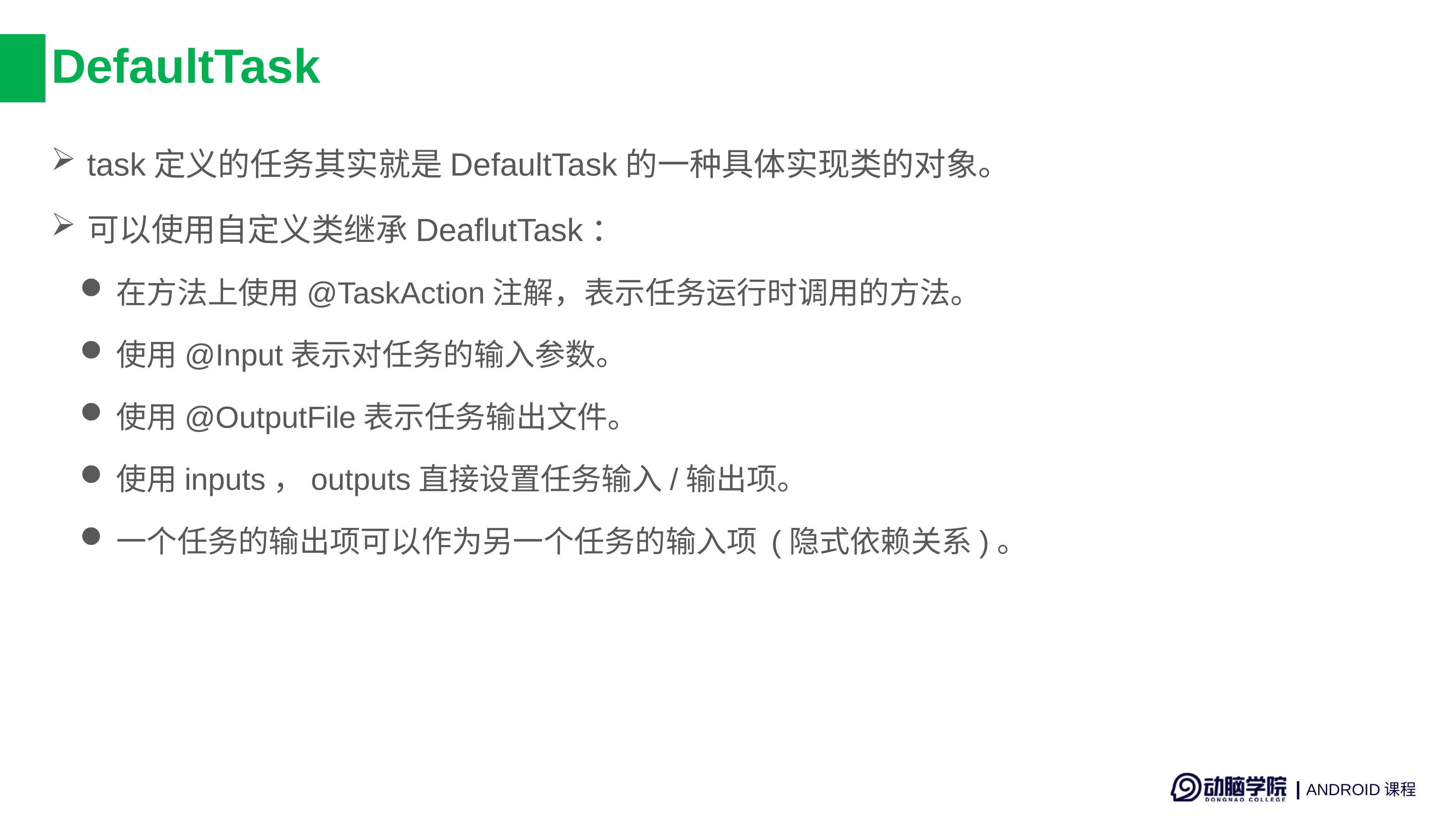

# DefaultTask
task定义的任务其实就是DefaultTask的一种具体实现类的对象。
可以使用自定义类继承DeaflutTask：
在方法上使用@TaskAction注解，表示任务运行时调用的方法。
使用@Input表示对任务的输入参数。
使用@OutputFile表示任务输出文件。
使用inputs，outputs直接设置任务输入/输出项。
一个任务的输出项可以作为另一个任务的输入项 (隐式依赖关系)。